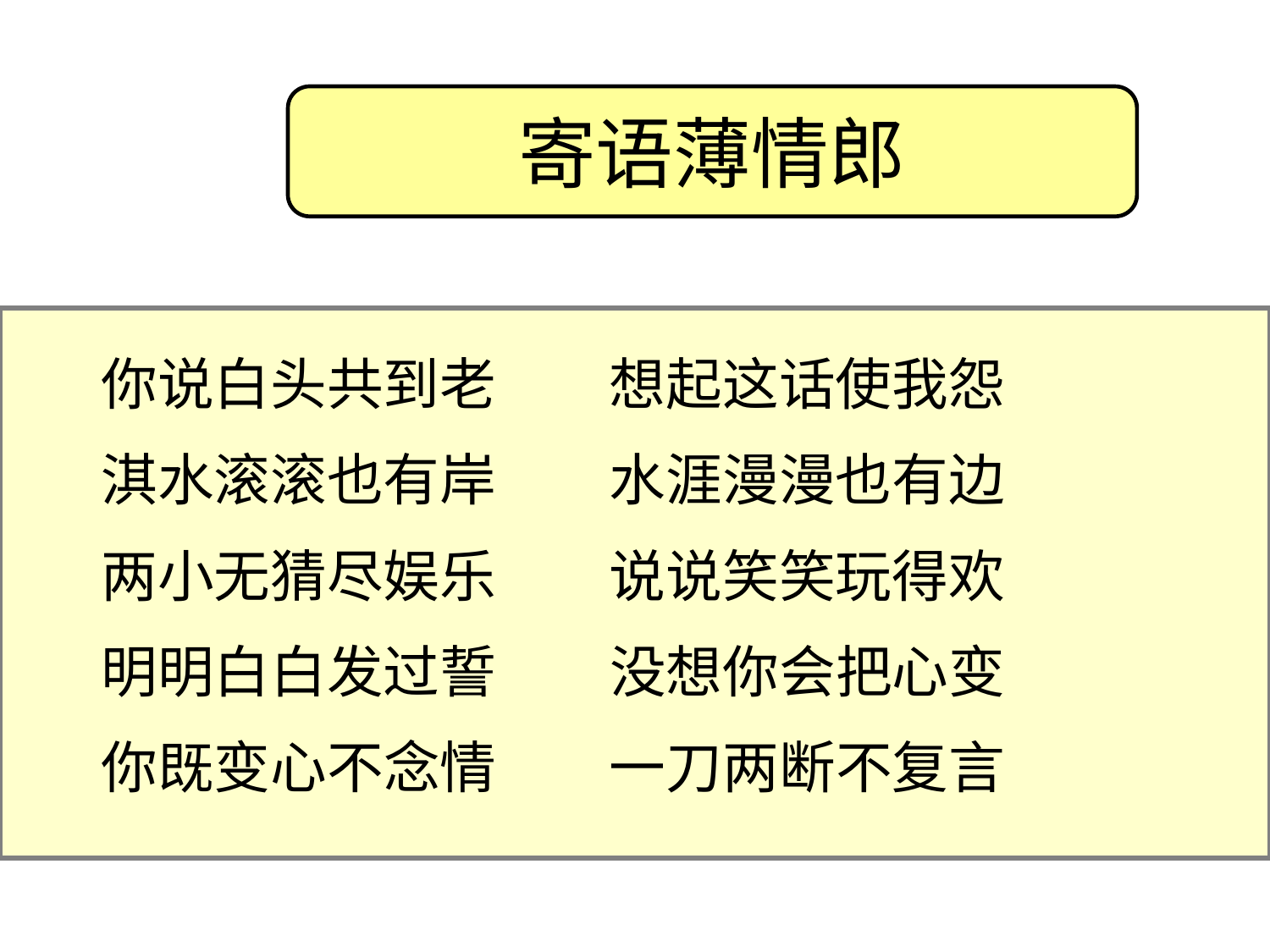

寄语薄情郎

你说白头共到老　　想起这话使我怨
淇水滚滚也有岸　　水涯漫漫也有边
两小无猜尽娱乐　　说说笑笑玩得欢
明明白白发过誓　　没想你会把心变
你既变心不念情　　一刀两断不复言